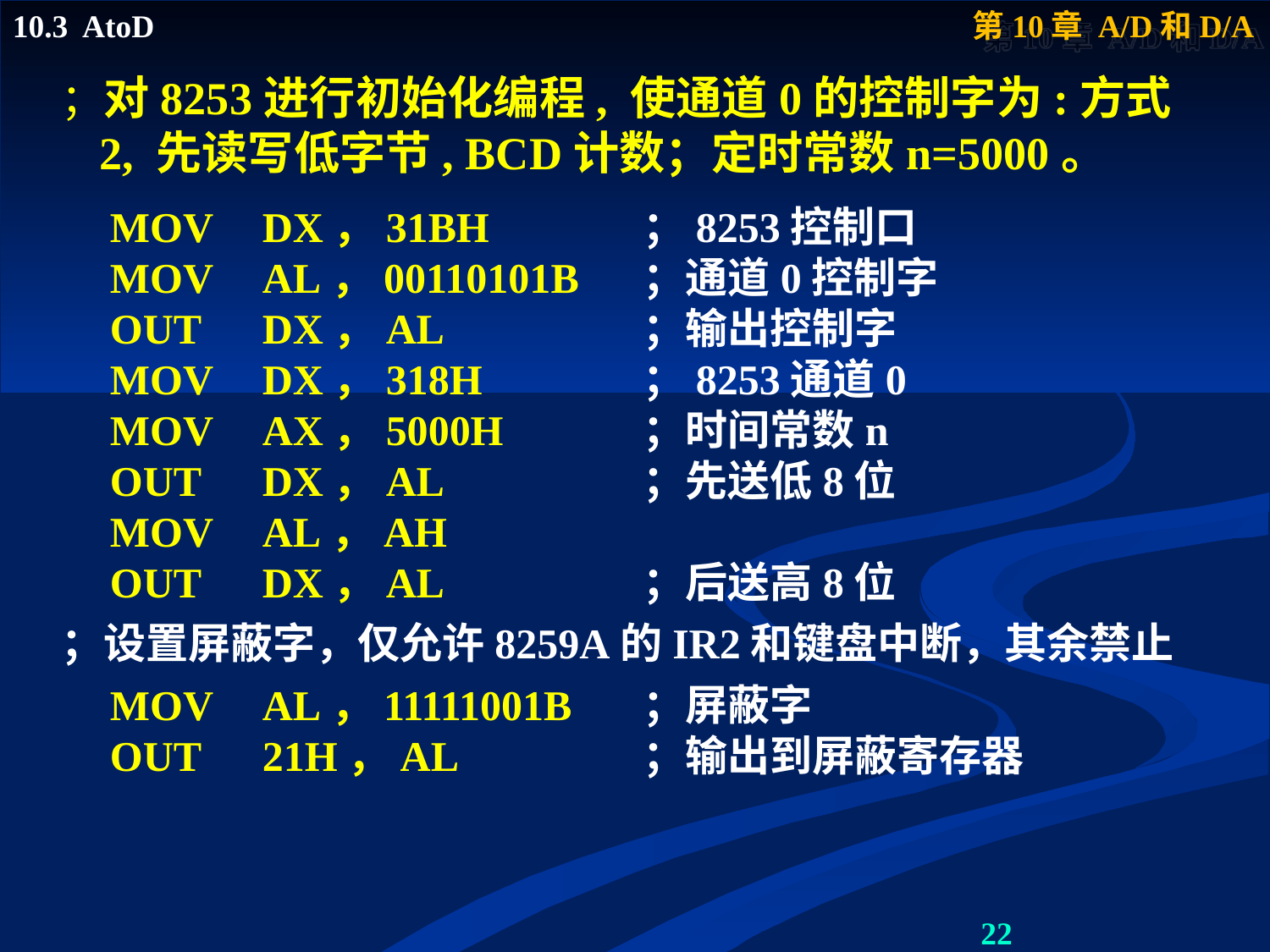

；对8253进行初始化编程, 使通道0的控制字为:方式2, 先读写低字节, BCD计数；定时常数n=5000。
MOV	DX，31BH		；8253控制口
MOV	AL，00110101B	；通道0控制字
OUT	DX，AL		；输出控制字
MOV	DX，318H		；8253通道0
MOV	AX，5000H		；时间常数n
OUT	DX，AL		；先送低8位
MOV	AL，AH
OUT	DX，AL		；后送高8位
；设置屏蔽字，仅允许8259A的IR2和键盘中断，其余禁止
MOV	AL，11111001B	；屏蔽字
OUT	21H，AL		；输出到屏蔽寄存器